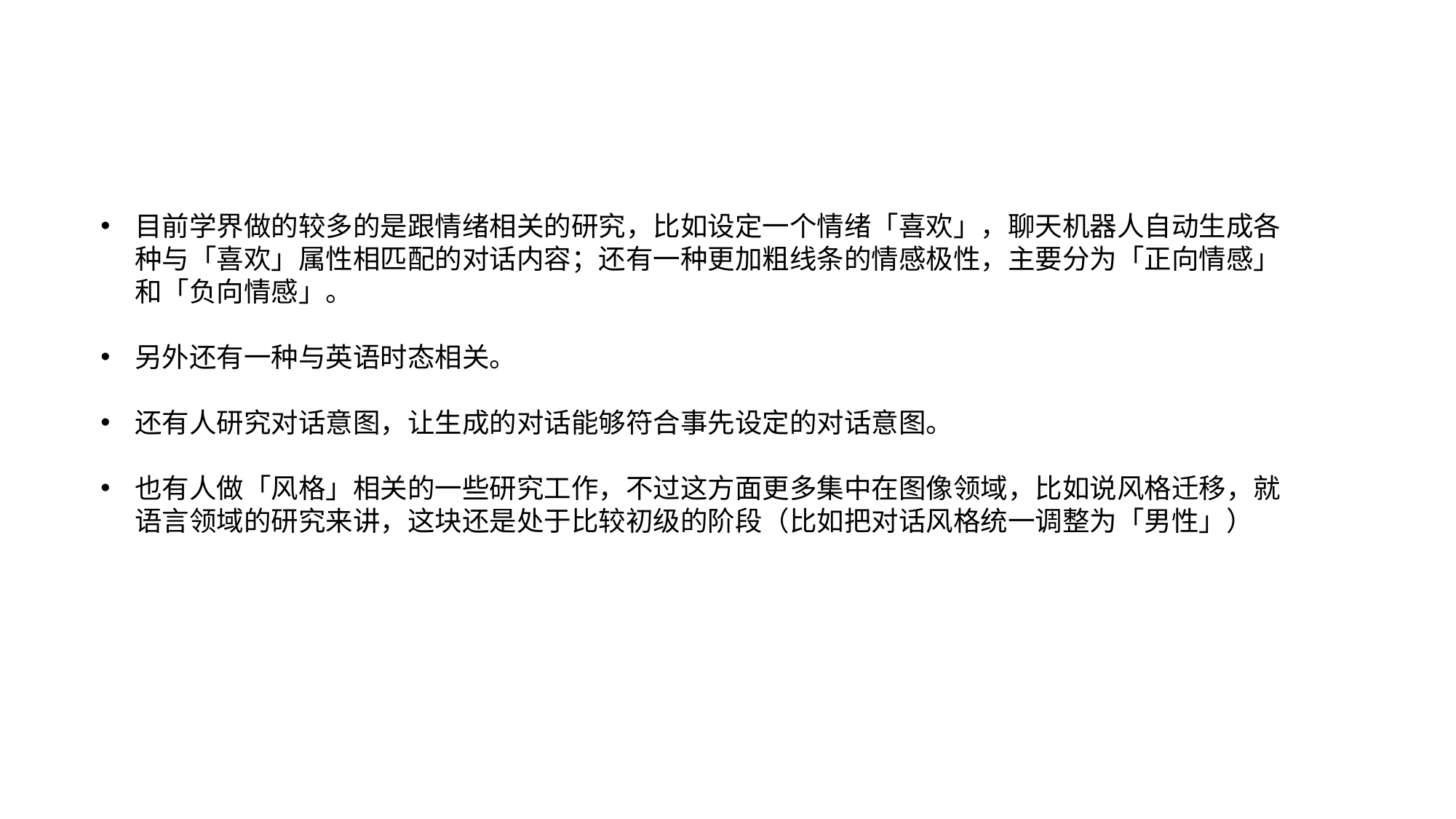

目前学界做的较多的是跟情绪相关的研究，比如设定一个情绪「喜欢」，聊天机器人自动生成各种与「喜欢」属性相匹配的对话内容；还有一种更加粗线条的情感极性，主要分为「正向情感」和「负向情感」。

另外还有一种与英语时态相关。

还有人研究对话意图，让生成的对话能够符合事先设定的对话意图。

也有人做「风格」相关的一些研究工作，不过这方面更多集中在图像领域，比如说风格迁移，就语言领域的研究来讲，这块还是处于比较初级的阶段（比如把对话风格统一调整为「男性」）